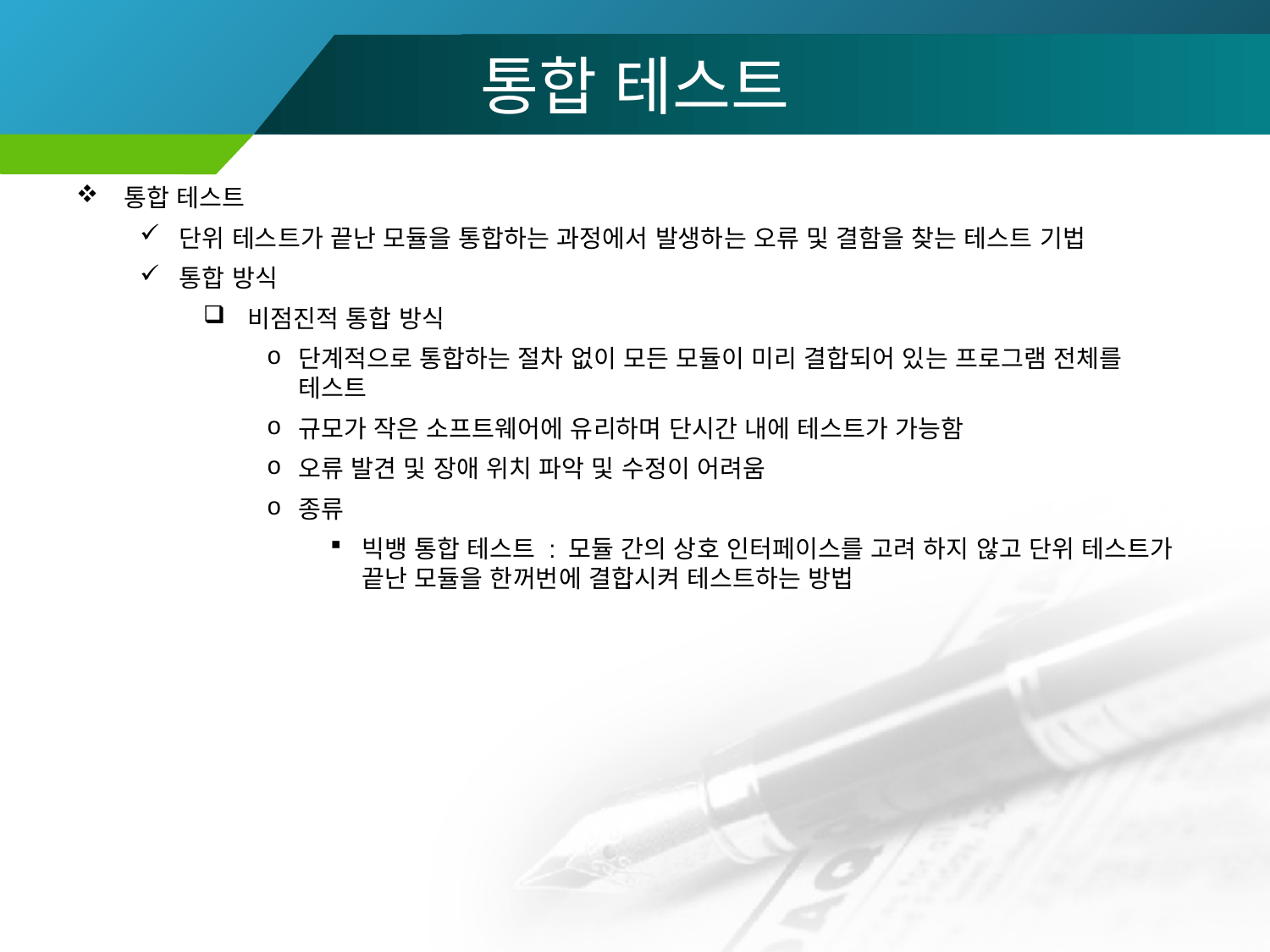

# 통합 테스트
통합 테스트
단위 테스트가 끝난 모듈을 통합하는 과정에서 발생하는 오류 및 결함을 찾는 테스트 기법
통합 방식
 비점진적 통합 방식
단계적으로 통합하는 절차 없이 모든 모듈이 미리 결합되어 있는 프로그램 전체를 테스트
규모가 작은 소프트웨어에 유리하며 단시간 내에 테스트가 가능함
오류 발견 및 장애 위치 파악 및 수정이 어려움
종류
빅뱅 통합 테스트 : 모듈 간의 상호 인터페이스를 고려 하지 않고 단위 테스트가 끝난 모듈을 한꺼번에 결합시켜 테스트하는 방법